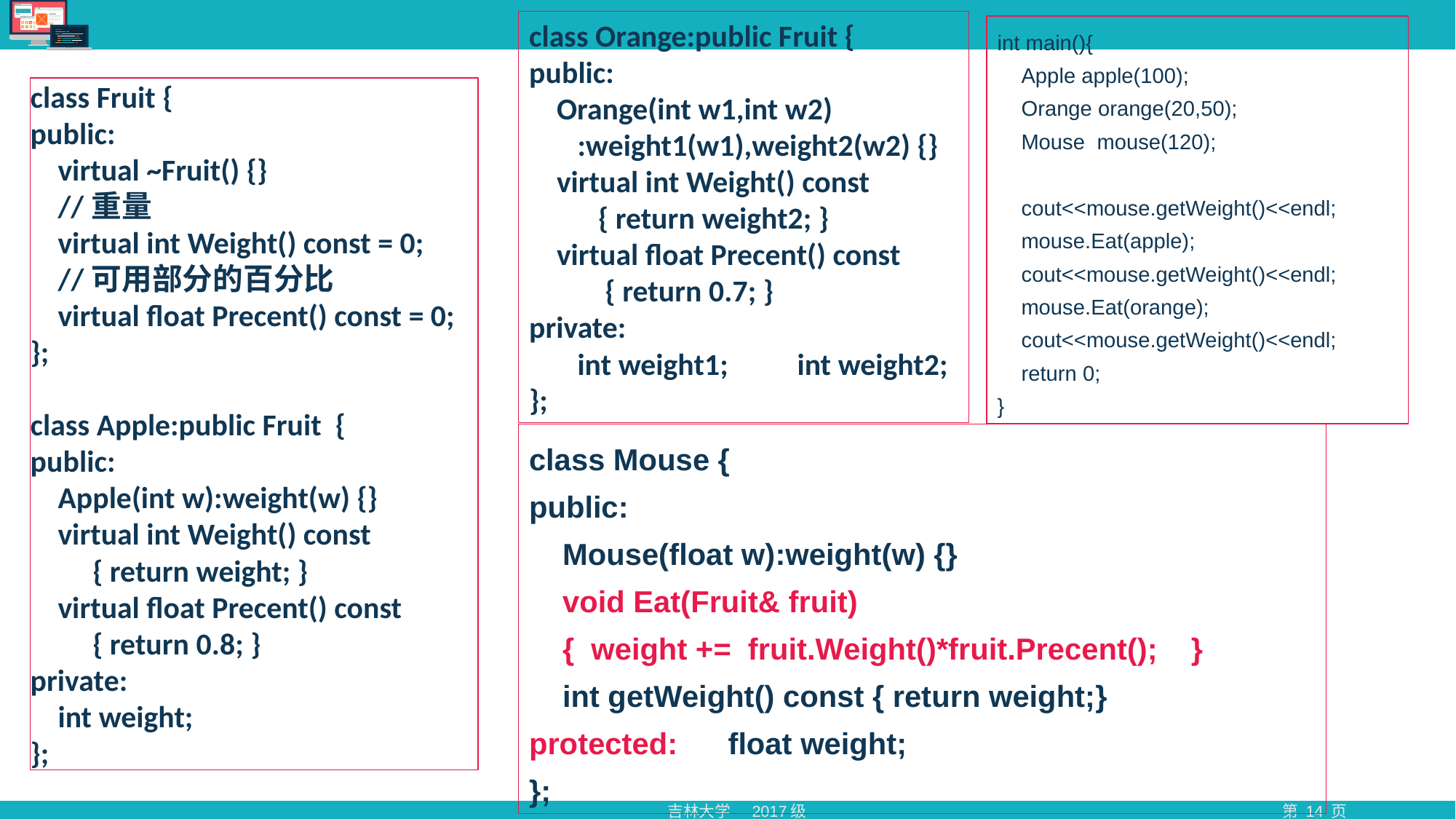

class Orange:public Fruit {
public:
    Orange(int w1,int w2)
       :weight1(w1),weight2(w2) {}
    virtual int Weight() const
          { return weight2; }
    virtual float Precent() const
           { return 0.7; }
private:
       int weight1;          int weight2;
};
int main(){
    Apple apple(100);
    Orange orange(20,50);
    Mouse  mouse(120);

    cout<<mouse.getWeight()<<endl;
    mouse.Eat(apple);
    cout<<mouse.getWeight()<<endl;
    mouse.Eat(orange);
    cout<<mouse.getWeight()<<endl;
    return 0;
}
class Fruit {
public:
    virtual ~Fruit() {}
    //重量
    virtual int Weight() const = 0;
    //可用部分的百分比
    virtual float Precent() const = 0;
};

class Apple:public Fruit  {
public:
    Apple(int w):weight(w) {}
    virtual int Weight() const
         { return weight; }
    virtual float Precent() const
         { return 0.8; }
private:
    int weight;
};
class Mouse {
public:
    Mouse(float w):weight(w) {}
    void Eat(Fruit& fruit)
    {  weight +=  fruit.Weight()*fruit.Precent();    }
    int getWeight() const { return weight;}
protected:      float weight;
};